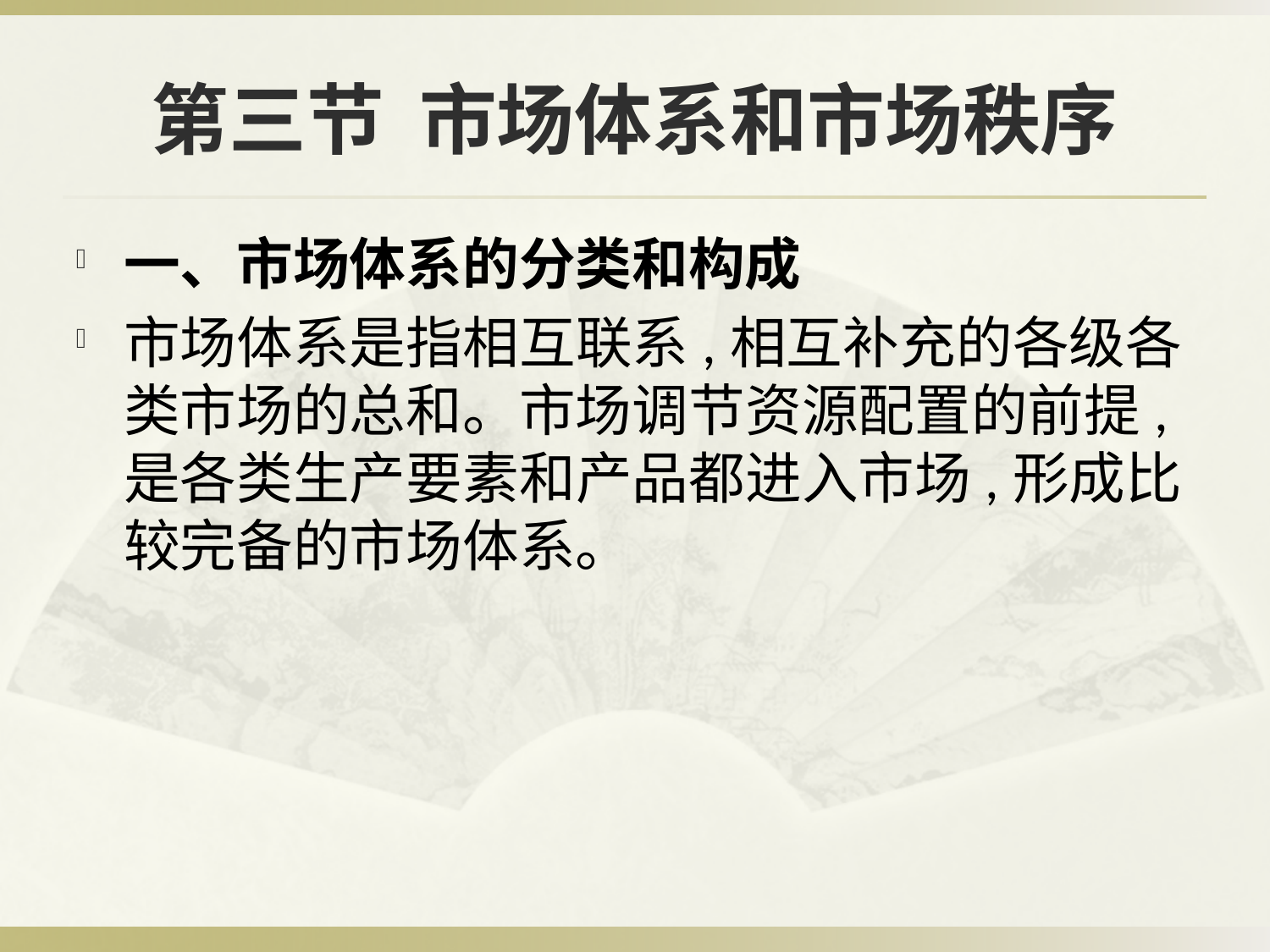

# 第三节  市场体系和市场秩序
一、市场体系的分类和构成
市场体系是指相互联系,相互补充的各级各类市场的总和。市场调节资源配置的前提,是各类生产要素和产品都进入市场,形成比较完备的市场体系。